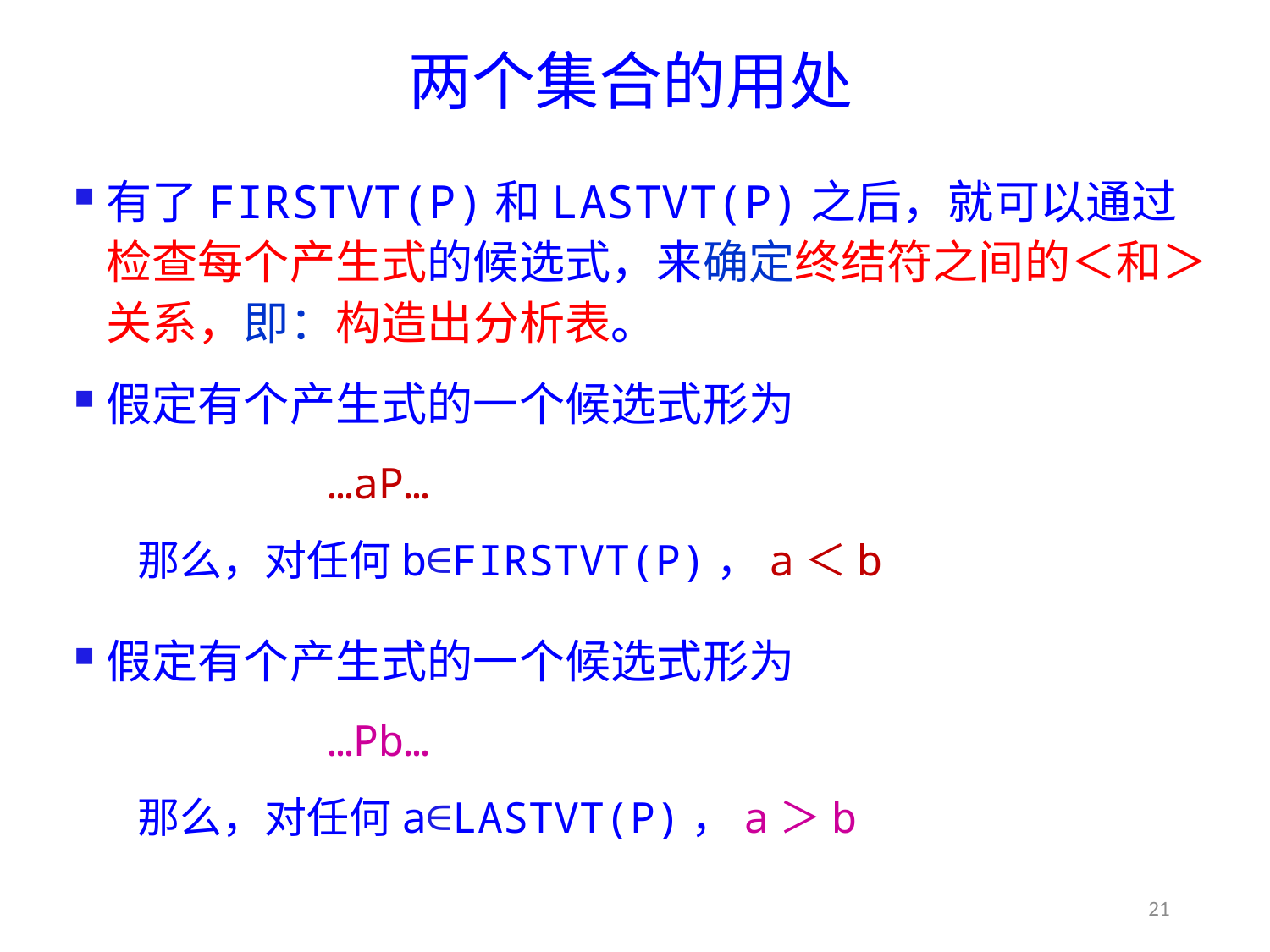

# 两个集合的用处
有了FIRSTVT(P)和LASTVT(P)之后，就可以通过检查每个产生式的候选式，来确定终结符之间的＜和＞关系，即：构造出分析表。
假定有个产生式的一个候选式形为
…aP…
那么，对任何b∈FIRSTVT(P)，a＜b
假定有个产生式的一个候选式形为
…Pb…
那么，对任何a∈LASTVT(P)，a＞b

21